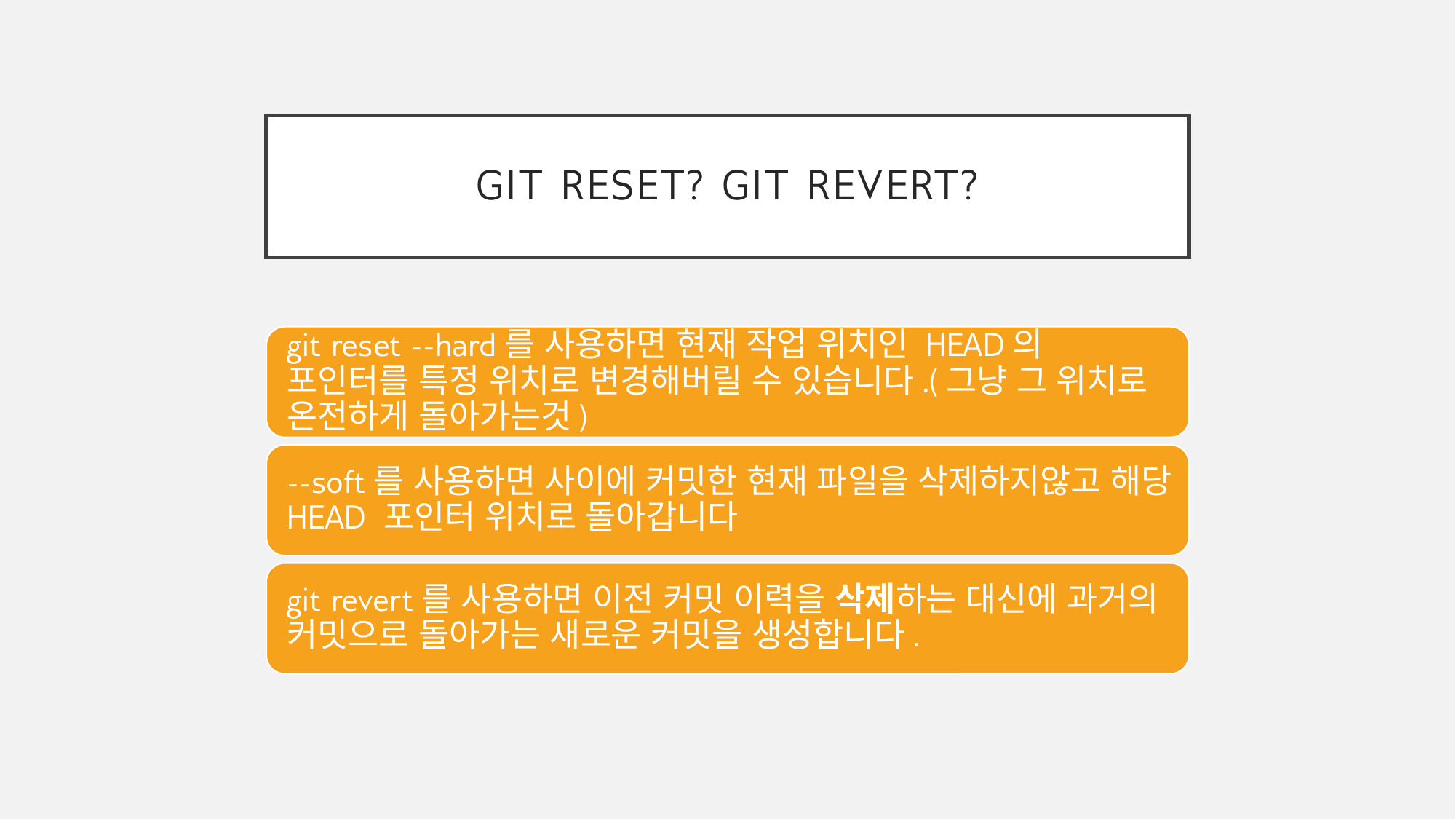

# GIT reset? git revert?
git reset --hard를 사용하면 현재 작업 위치인 HEAD의 포인터를 특정 위치로 변경해버릴 수 있습니다.(그냥 그 위치로 온전하게 돌아가는것)
--soft를 사용하면 사이에 커밋한 현재 파일을 삭제하지않고 해당 HEAD 포인터 위치로 돌아갑니다
git revert를 사용하면 이전 커밋 이력을 삭제하는 대신에 과거의 커밋으로 돌아가는 새로운 커밋을 생성합니다.